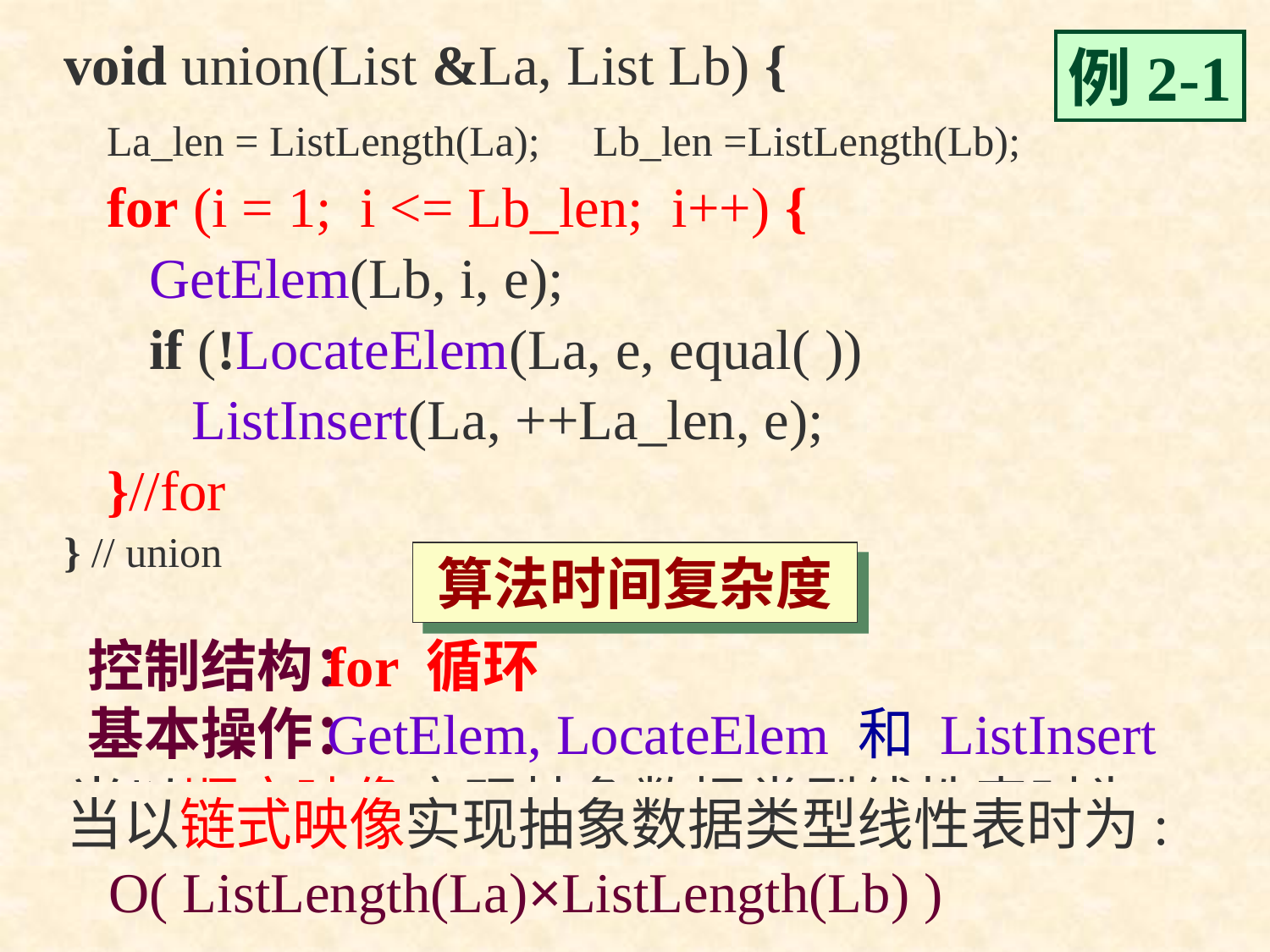

void union(List &La, List Lb) {
   La_len = ListLength(La);     Lb_len =ListLength(Lb);
   for (i = 1;  i <= Lb_len;  i++) {
      GetElem(Lb, i, e);
      if (!LocateElem(La, e, equal( ))
         ListInsert(La, ++La_len, e);
   }//for
} // union
例2-1

算法时间复杂度
控制结构：
基本操作：
for 循环
GetElem, LocateElem 和 ListInsert
当以顺序映像实现抽象数据类型线性表时为:
   O( ListLength(La)×ListLength(Lb) )
当以链式映像实现抽象数据类型线性表时为:
   O( ListLength(La)×ListLength(Lb) )